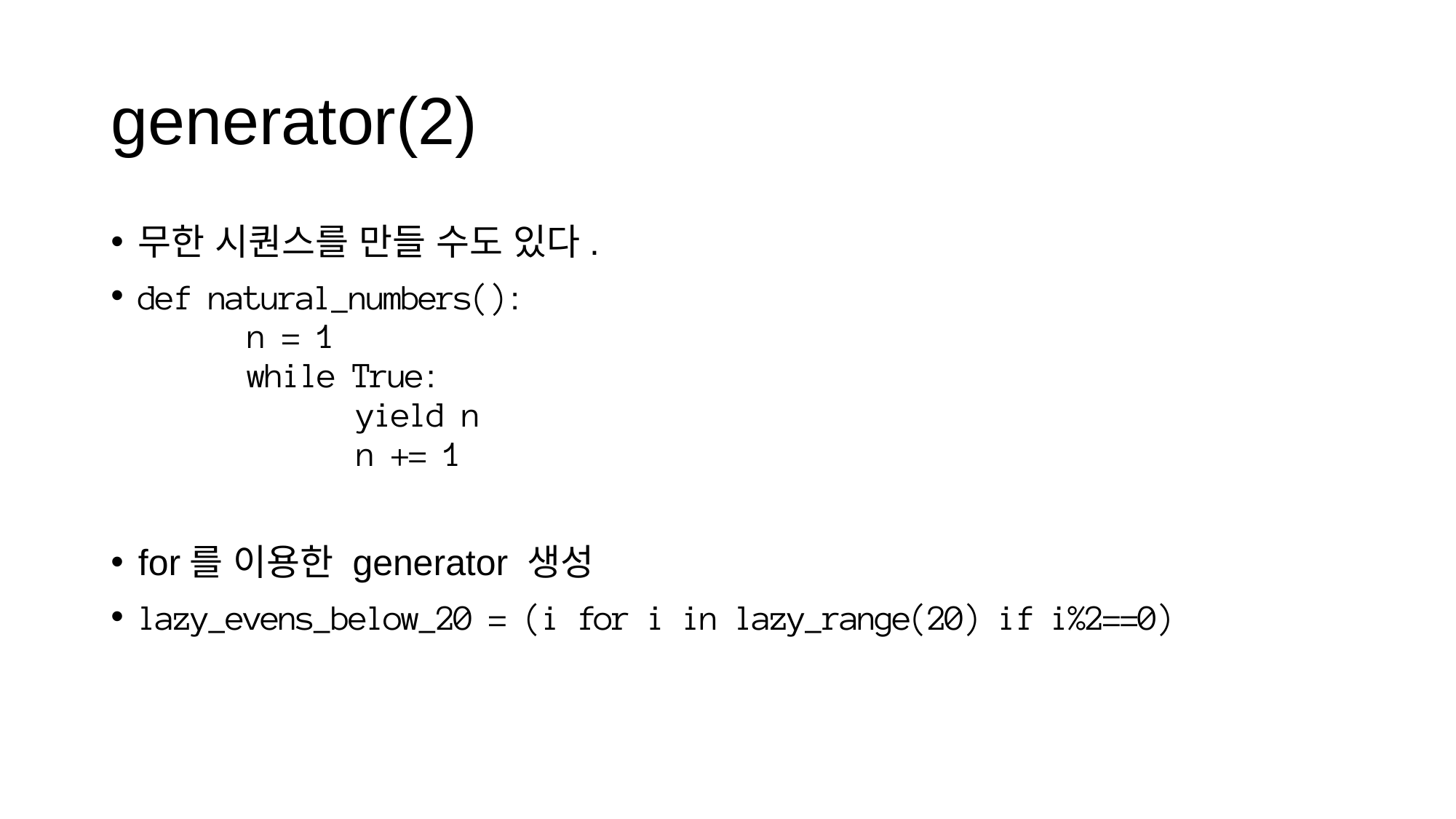

# generator(2)
무한 시퀀스를 만들 수도 있다.
def natural_numbers():
	n = 1
	while True:
		yield n
		n += 1

for를 이용한 generator 생성
lazy_evens_below_20 = (i for i in lazy_range(20) if i%2==0)